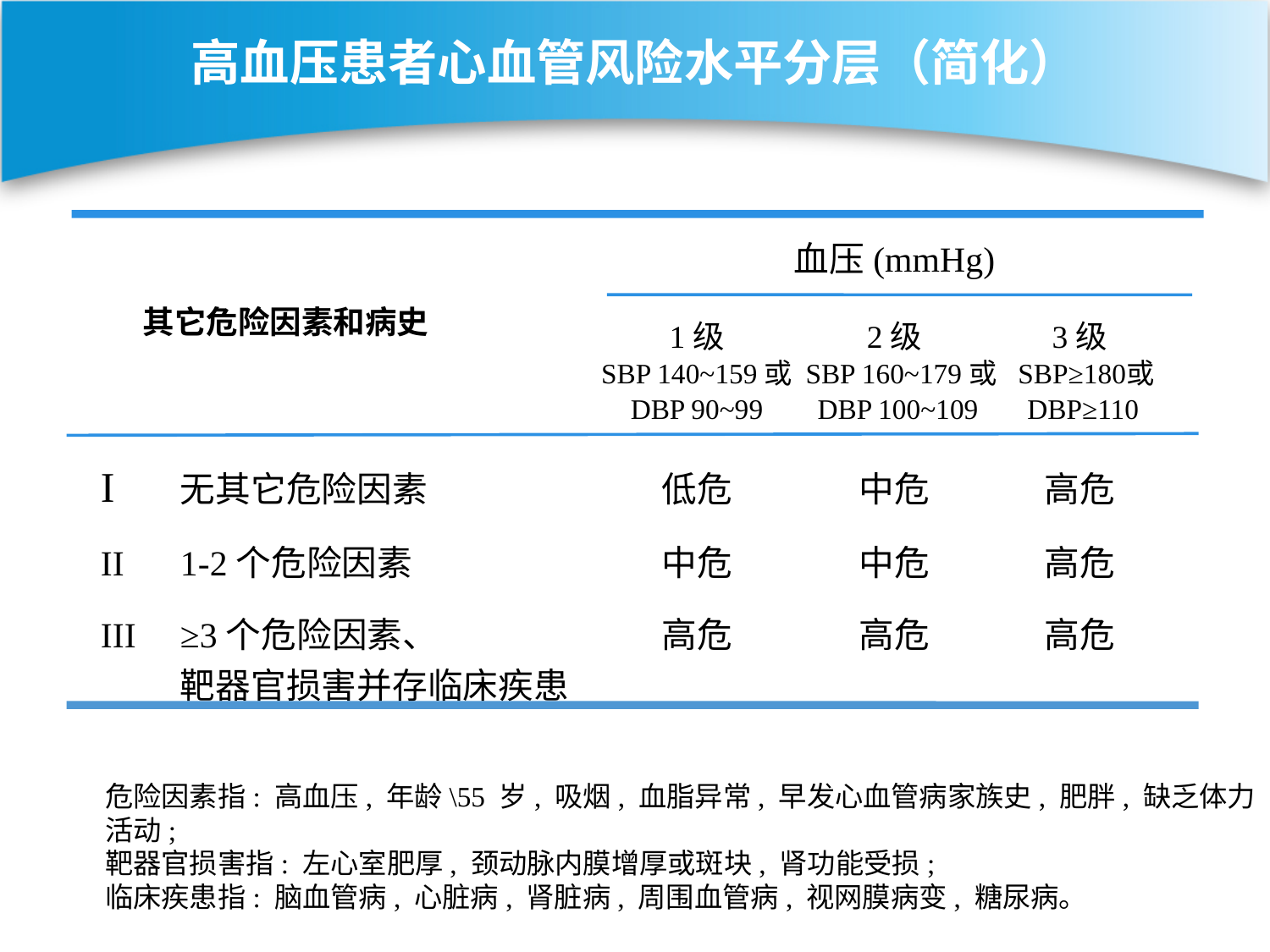

# 高血压患者心血管风险水平分层（简化）
		 		血压(mmHg)
			1级	2级	3级
			SBP 140~159或	 SBP 160~179或	 SBP≥180或
			DBP 90~99	 DBP 100~109	 DBP≥110
I		无其它危险因素	低危	中危	高危
II		1-2个危险因素	中危	中危	高危
III		≥3个危险因素、	高危	高危	高危
		靶器官损害并存临床疾患

其它危险因素和病史

危险因素指: 高血压, 年龄\55 岁, 吸烟, 血脂异常, 早发心血管病家族史, 肥胖, 缺乏体力活动;
靶器官损害指: 左心室肥厚, 颈动脉内膜增厚或斑块, 肾功能受损;
临床疾患指: 脑血管病, 心脏病, 肾脏病, 周围血管病, 视网膜病变, 糖尿病。